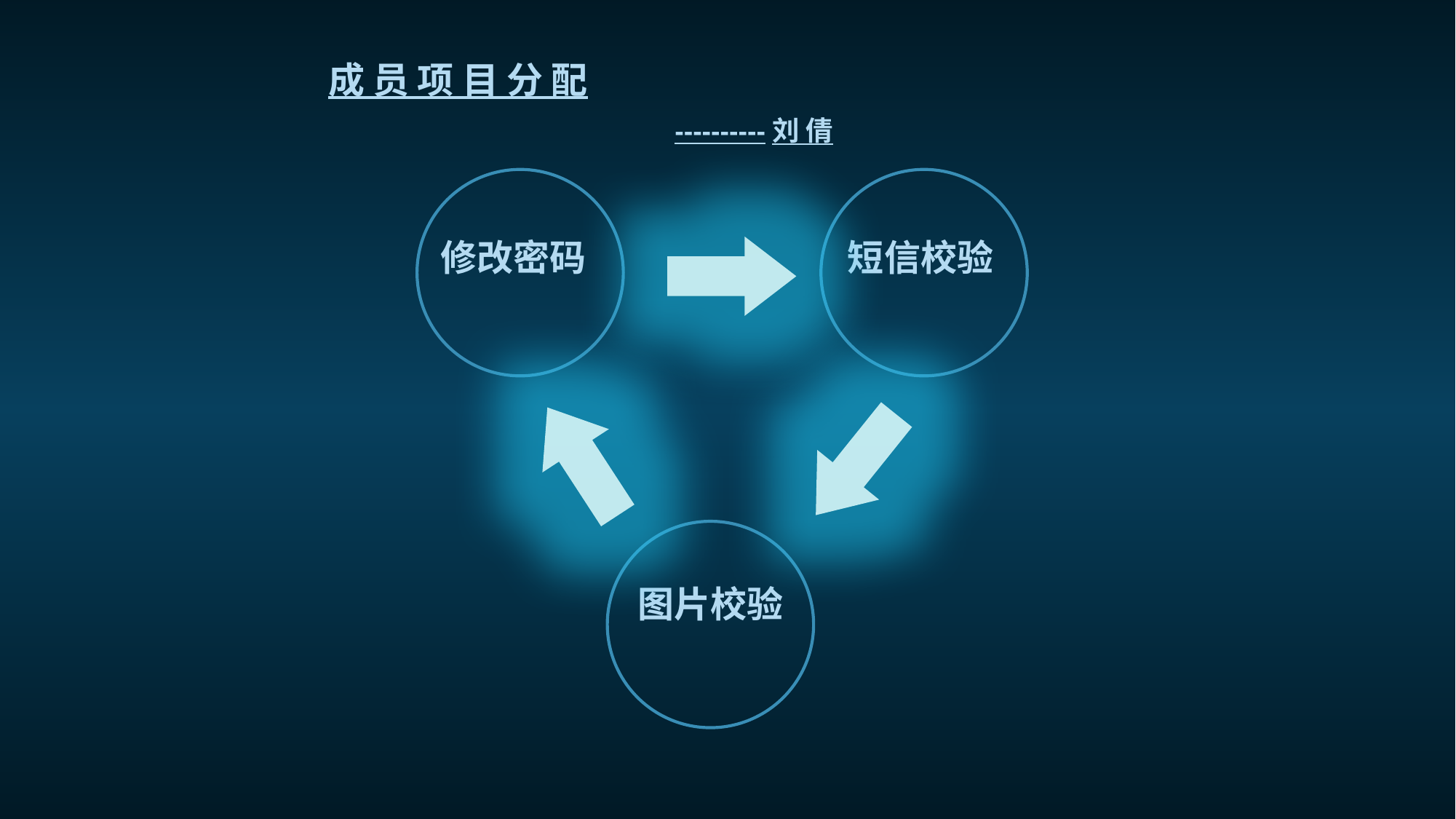

成 员 项 目 分 配
----------刘 倩

短信校验

修改密码

图片校验